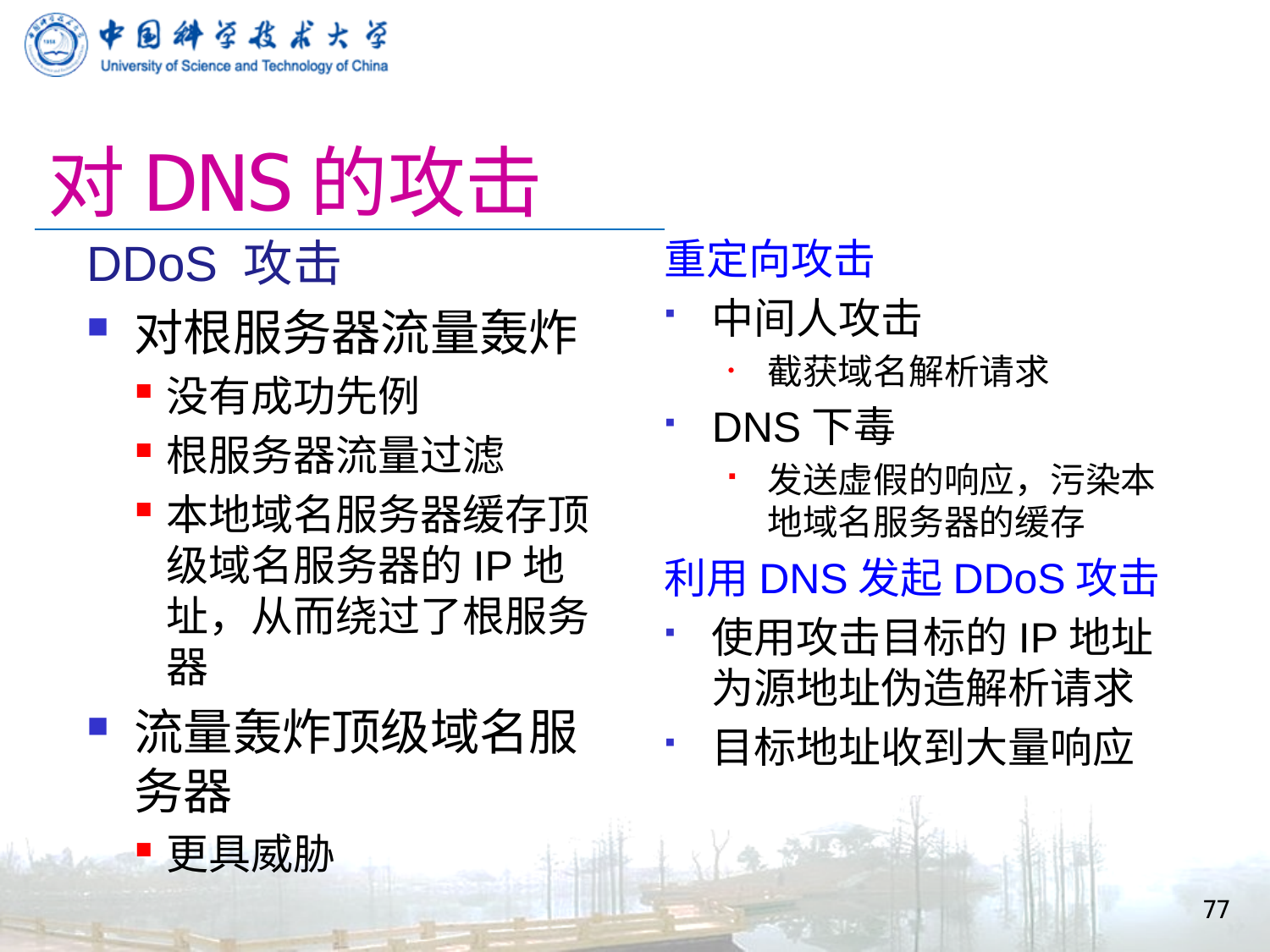

# 对DNS的攻击
DDoS 攻击
对根服务器流量轰炸
没有成功先例
根服务器流量过滤
本地域名服务器缓存顶级域名服务器的IP地址，从而绕过了根服务器
流量轰炸顶级域名服务器
更具威胁

重定向攻击
中间人攻击
截获域名解析请求
DNS下毒
发送虚假的响应，污染本地域名服务器的缓存
利用DNS发起DDoS攻击
使用攻击目标的IP地址为源地址伪造解析请求
目标地址收到大量响应
77